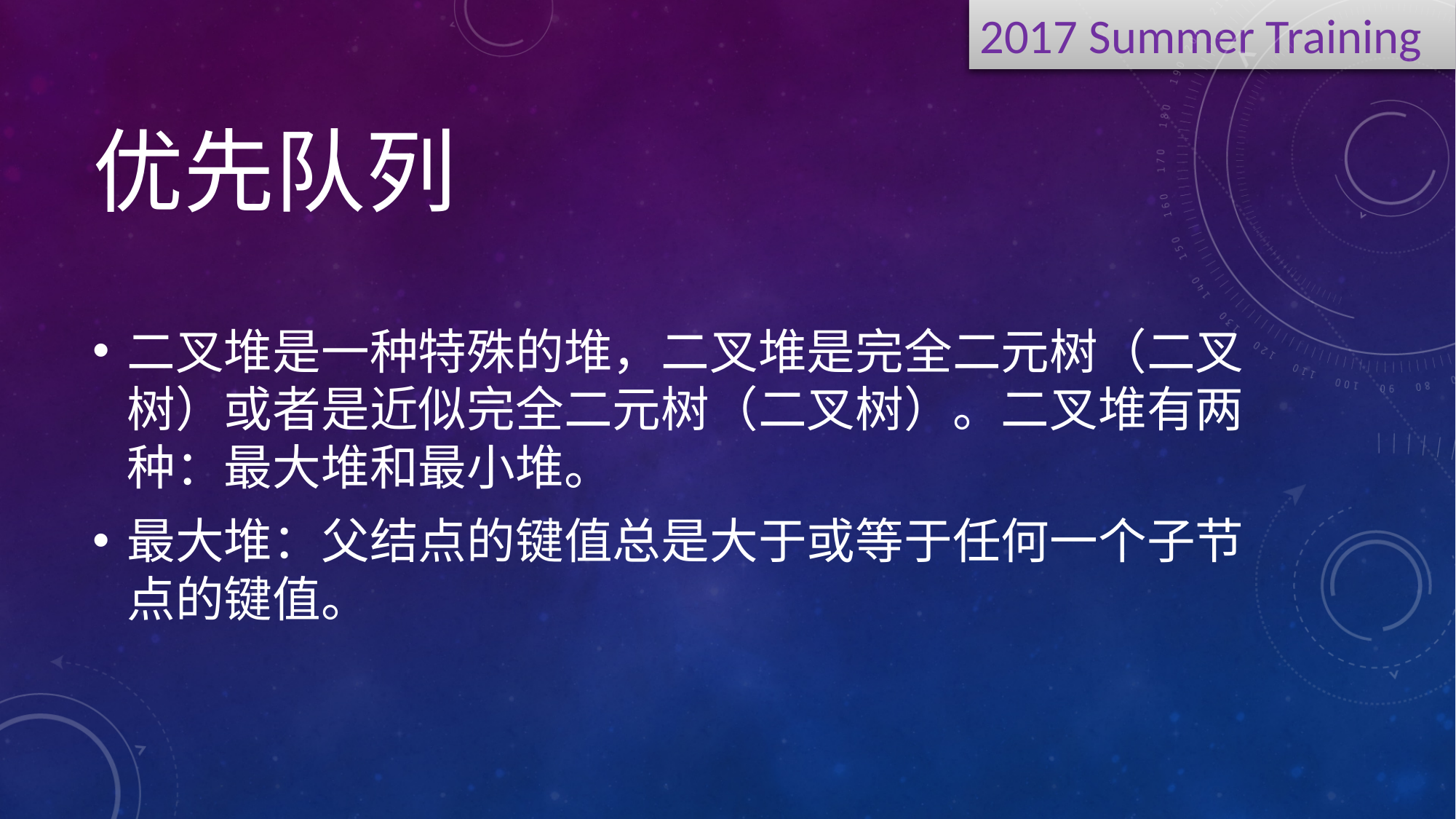

# 优先队列
二叉堆是一种特殊的堆，二叉堆是完全二元树（二叉树）或者是近似完全二元树（二叉树）。二叉堆有两种：最大堆和最小堆。
最大堆：父结点的键值总是大于或等于任何一个子节点的键值。